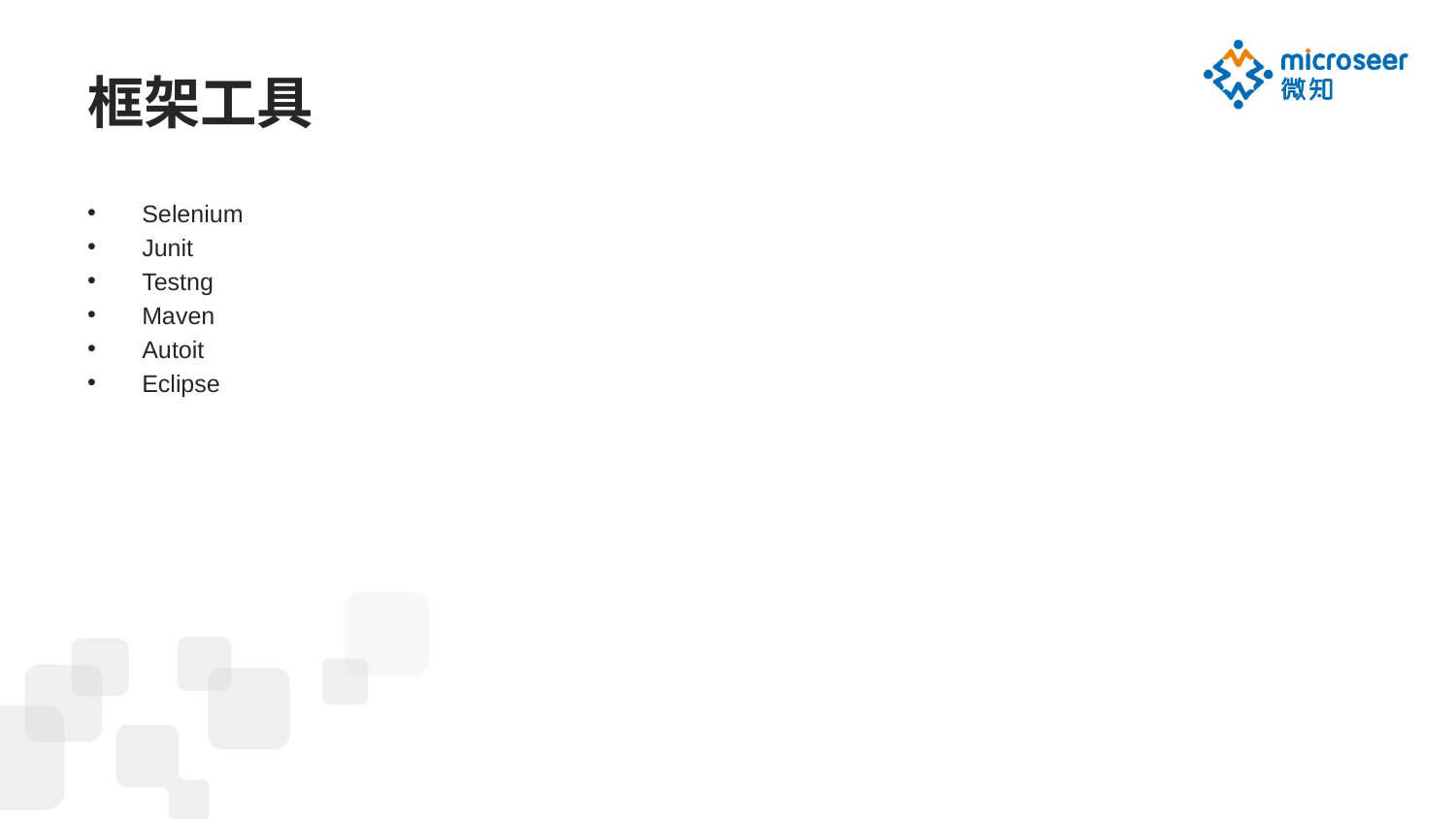

# 框架工具
Selenium
Junit
Testng
Maven
Autoit
Eclipse